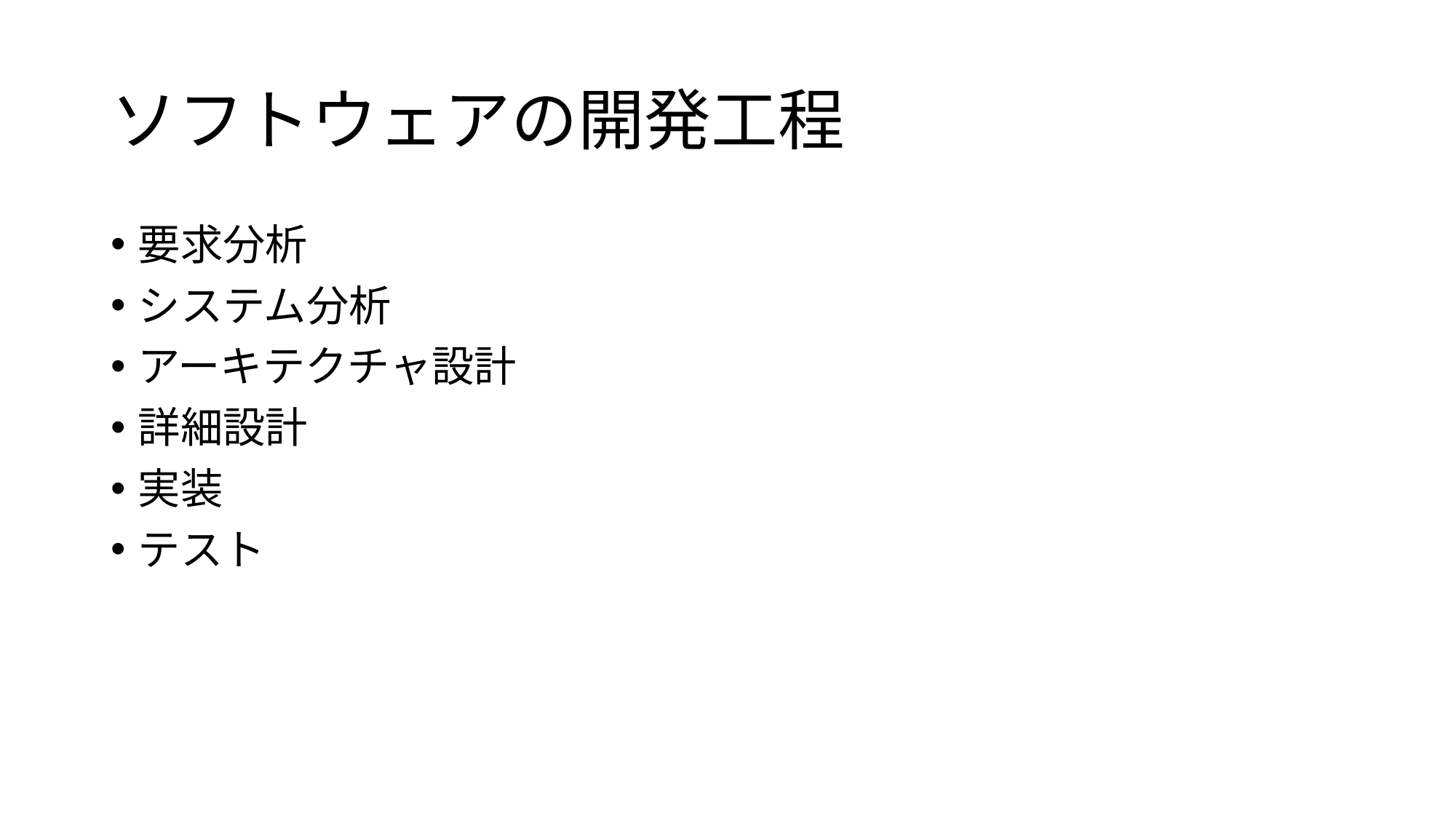

# ソフトウェアの開発工程
要求分析
システム分析
アーキテクチャ設計
詳細設計
実装
テスト